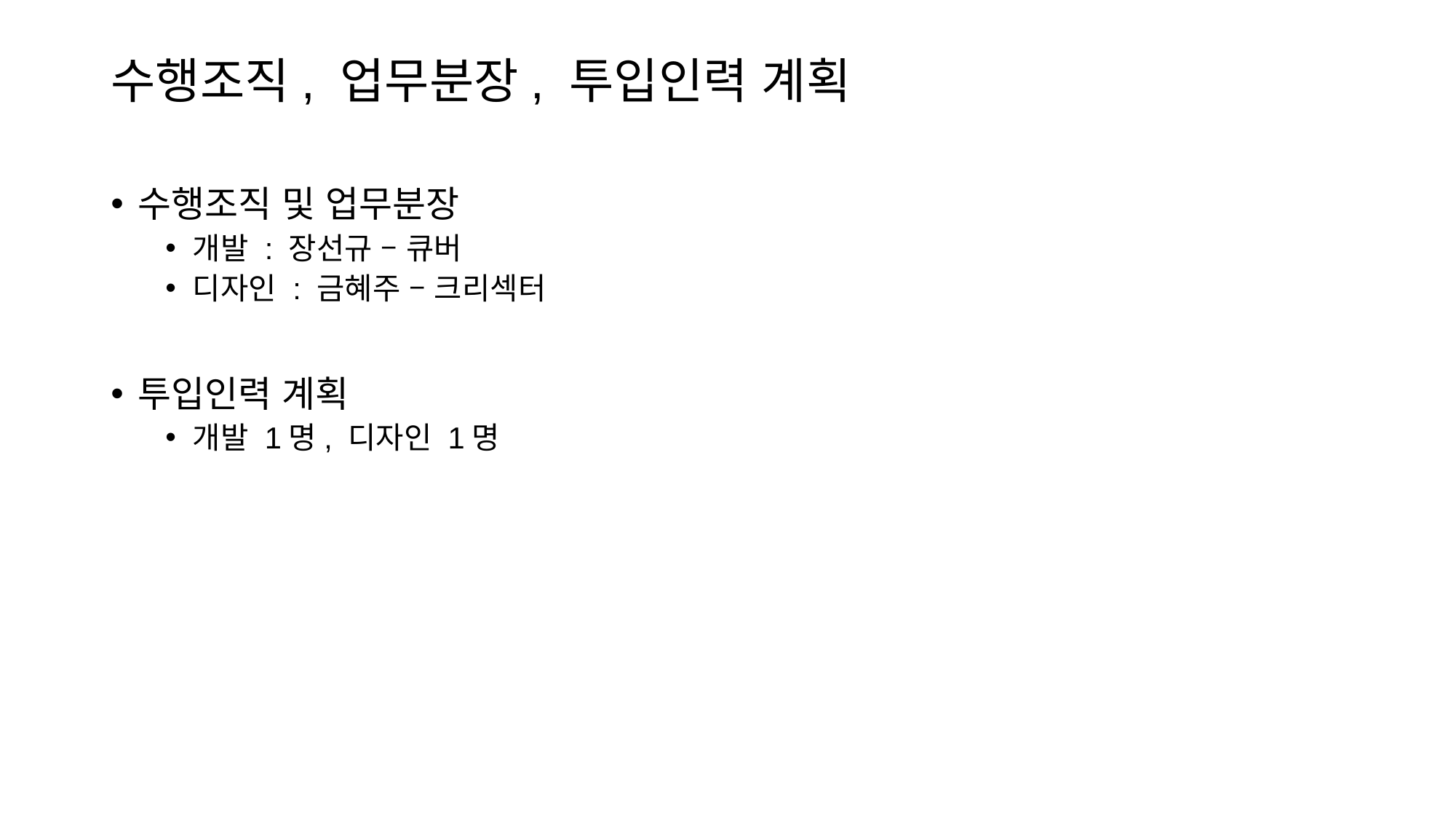

수행조직, 업무분장, 투입인력 계획

수행조직 및 업무분장
개발 : 장선규 – 큐버
디자인 : 금혜주 – 크리섹터

투입인력 계획
개발 1명, 디자인 1명